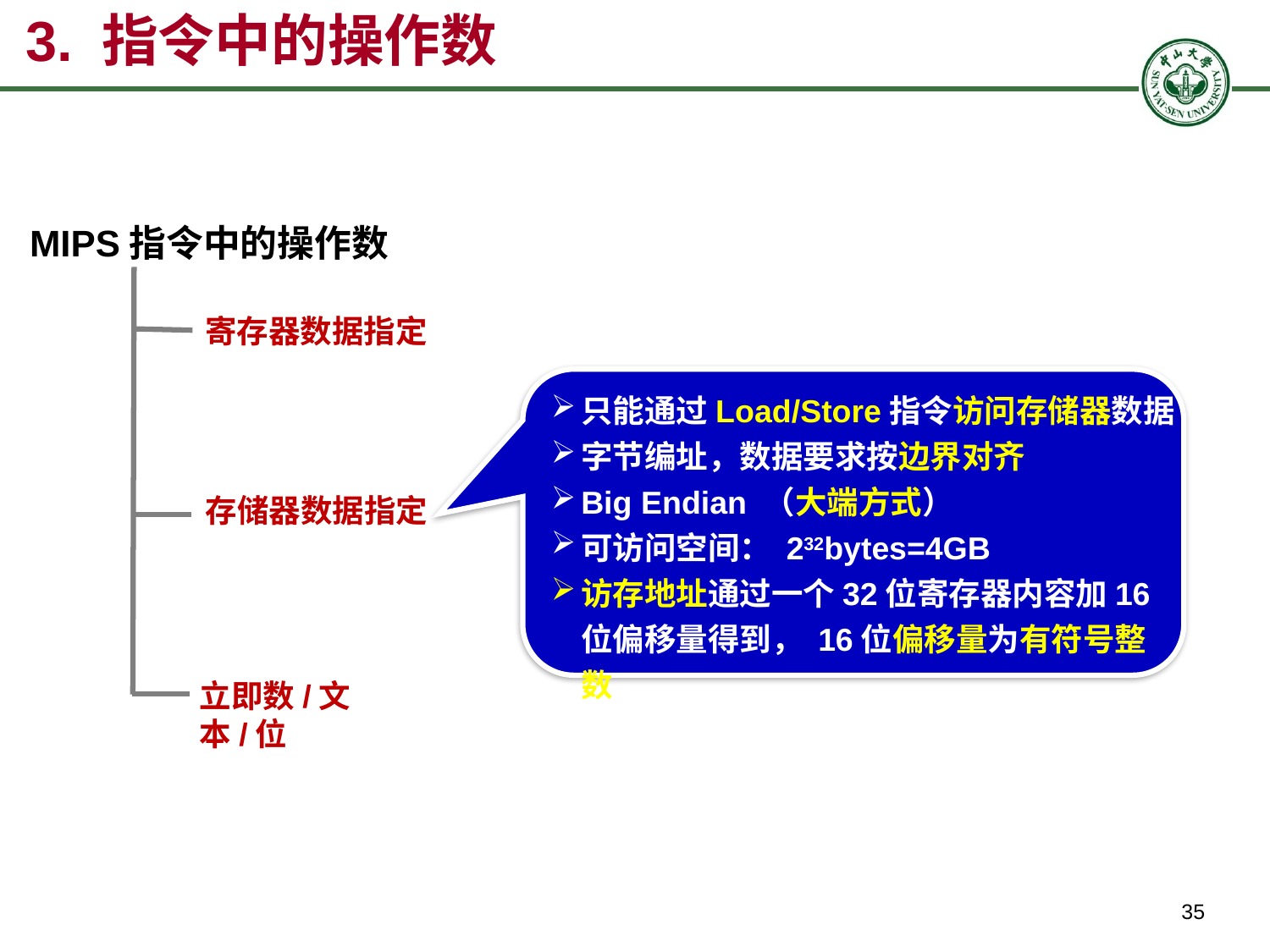

# 3. 指令中的操作数
MIPS指令中的操作数
寄存器数据指定

只能通过Load/Store指令访问存储器数据
字节编址，数据要求按边界对齐
Big Endian （大端方式）
可访问空间： 232bytes=4GB
访存地址通过一个32位寄存器内容加16位偏移量得到， 16位偏移量为有符号整数
存储器数据指定
立即数/文本/位